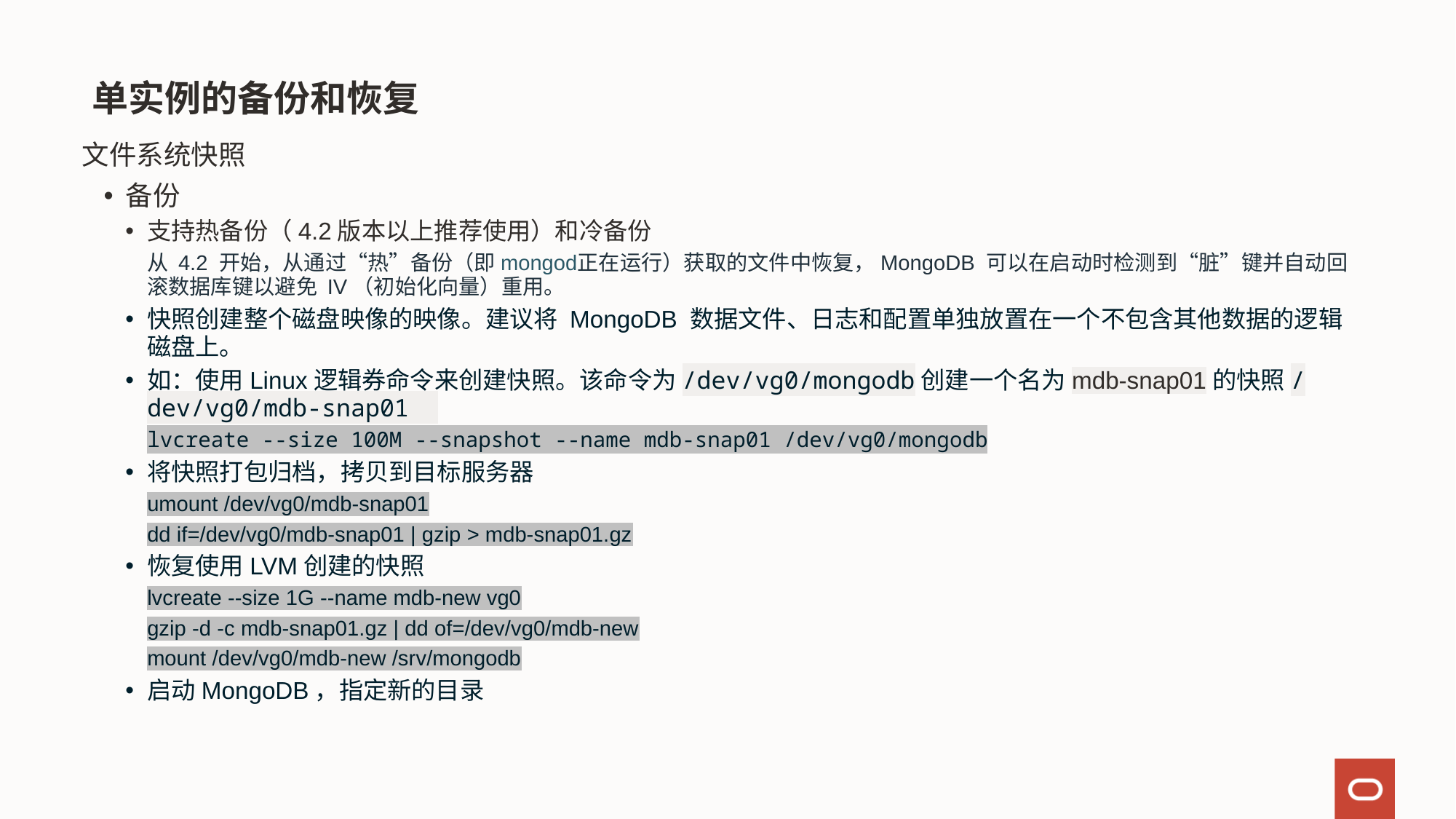

# 单实例的备份和恢复
文件系统快照
备份
支持热备份（4.2版本以上推荐使用）和冷备份
从 4.2 开始，从通过“热”备份（即mongod正在运行）获取的文件中恢复，MongoDB 可以在启动时检测到“脏”键并自动回滚数据库键以避免 IV（初始化向量）重用。
快照创建整个磁盘映像的映像。建议将 MongoDB 数据文件、日志和配置单独放置在一个不包含其他数据的逻辑磁盘上。
如：使用Linux逻辑券命令来创建快照。该命令为/dev/vg0/mongodb创建一个名为mdb-snap01的快照/dev/vg0/mdb-snap01
lvcreate --size 100M --snapshot --name mdb-snap01 /dev/vg0/mongodb
将快照打包归档，拷贝到目标服务器
umount /dev/vg0/mdb-snap01
dd if=/dev/vg0/mdb-snap01 | gzip > mdb-snap01.gz
恢复使用LVM创建的快照
lvcreate --size 1G --name mdb-new vg0
gzip -d -c mdb-snap01.gz | dd of=/dev/vg0/mdb-new
mount /dev/vg0/mdb-new /srv/mongodb
启动MongoDB，指定新的目录